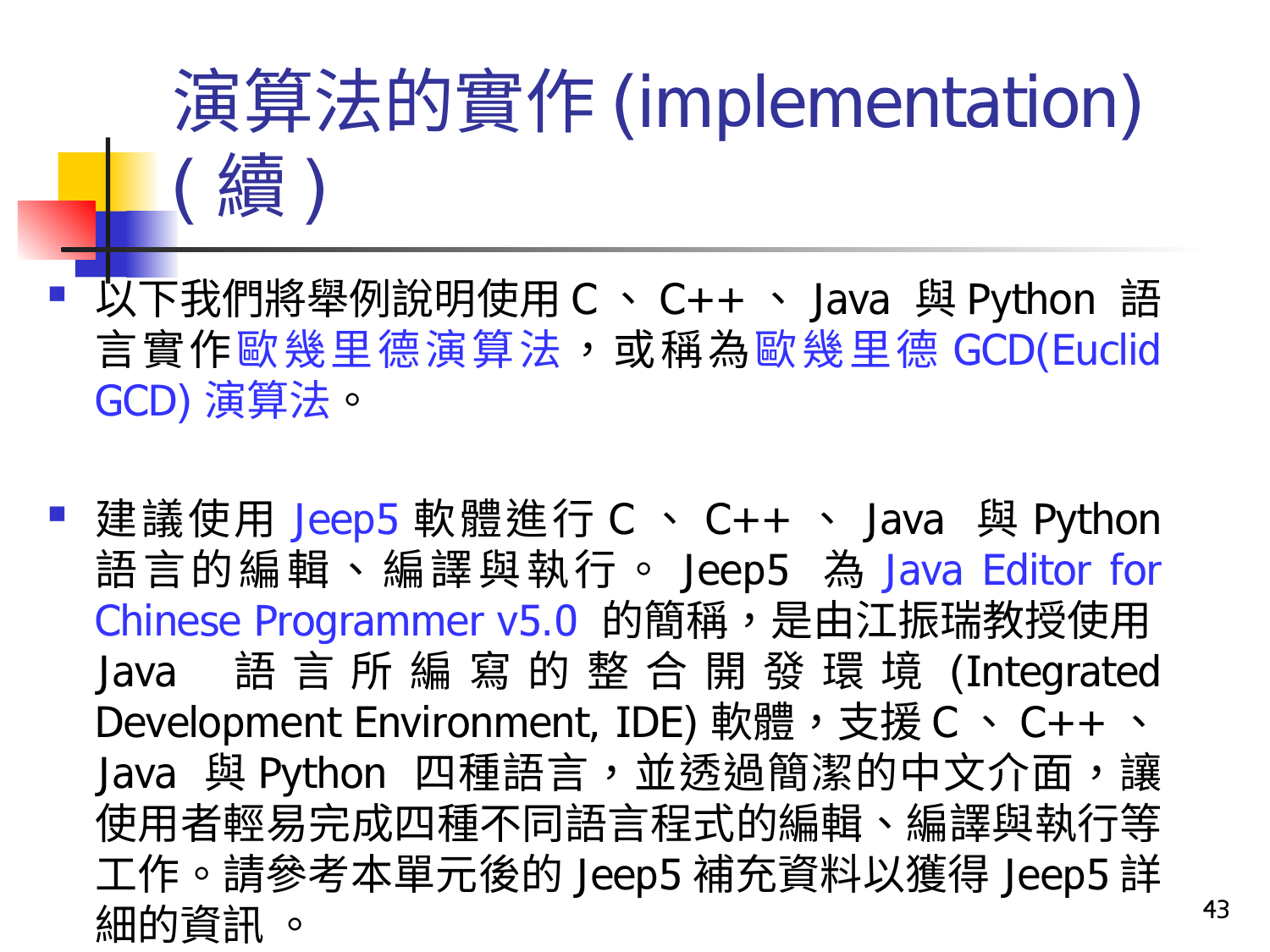

# 演算法的實作(implementation)(續)
以下我們將舉例說明使用C、C++、Java 與Python 語言實作歐幾里德演算法，或稱為歐幾里德GCD(Euclid GCD)演算法。

建議使用Jeep5軟體進行C、C++、Java 與Python 語言的編輯、編譯與執行。Jeep5 為Java Editor for Chinese Programmer v5.0 的簡稱，是由江振瑞教授使用Java 語言所編寫的整合開發環境(Integrated Development Environment, IDE)軟體，支援C、C++、Java 與Python 四種語言，並透過簡潔的中文介面，讓使用者輕易完成四種不同語言程式的編輯、編譯與執行等工作。請參考本單元後的Jeep5補充資料以獲得Jeep5詳細的資訊 。

43